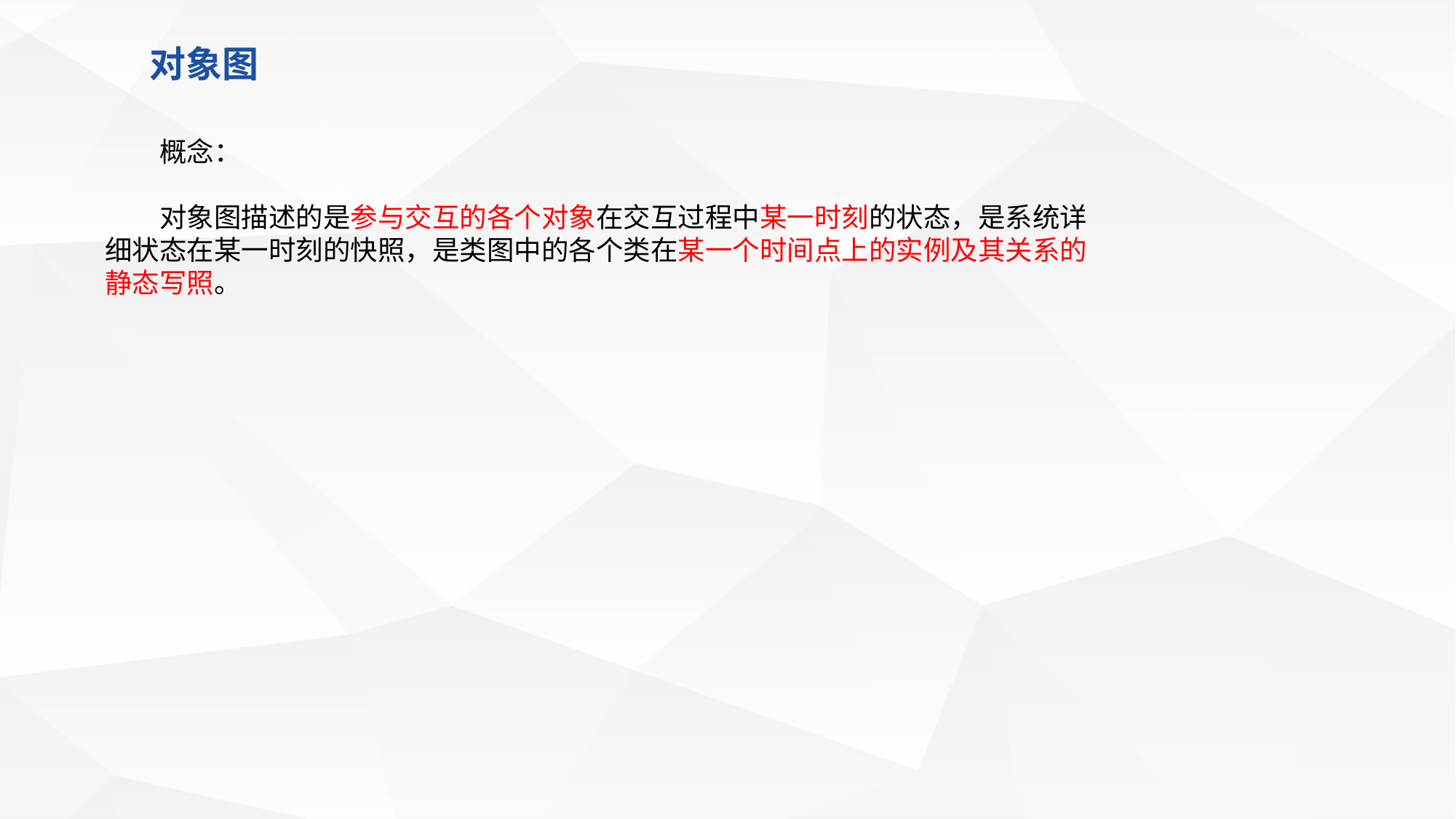

对象图
概念：

对象图描述的是参与交互的各个对象在交互过程中某一时刻的状态，是系统详细状态在某一时刻的快照，是类图中的各个类在某一个时间点上的实例及其关系的静态写照。